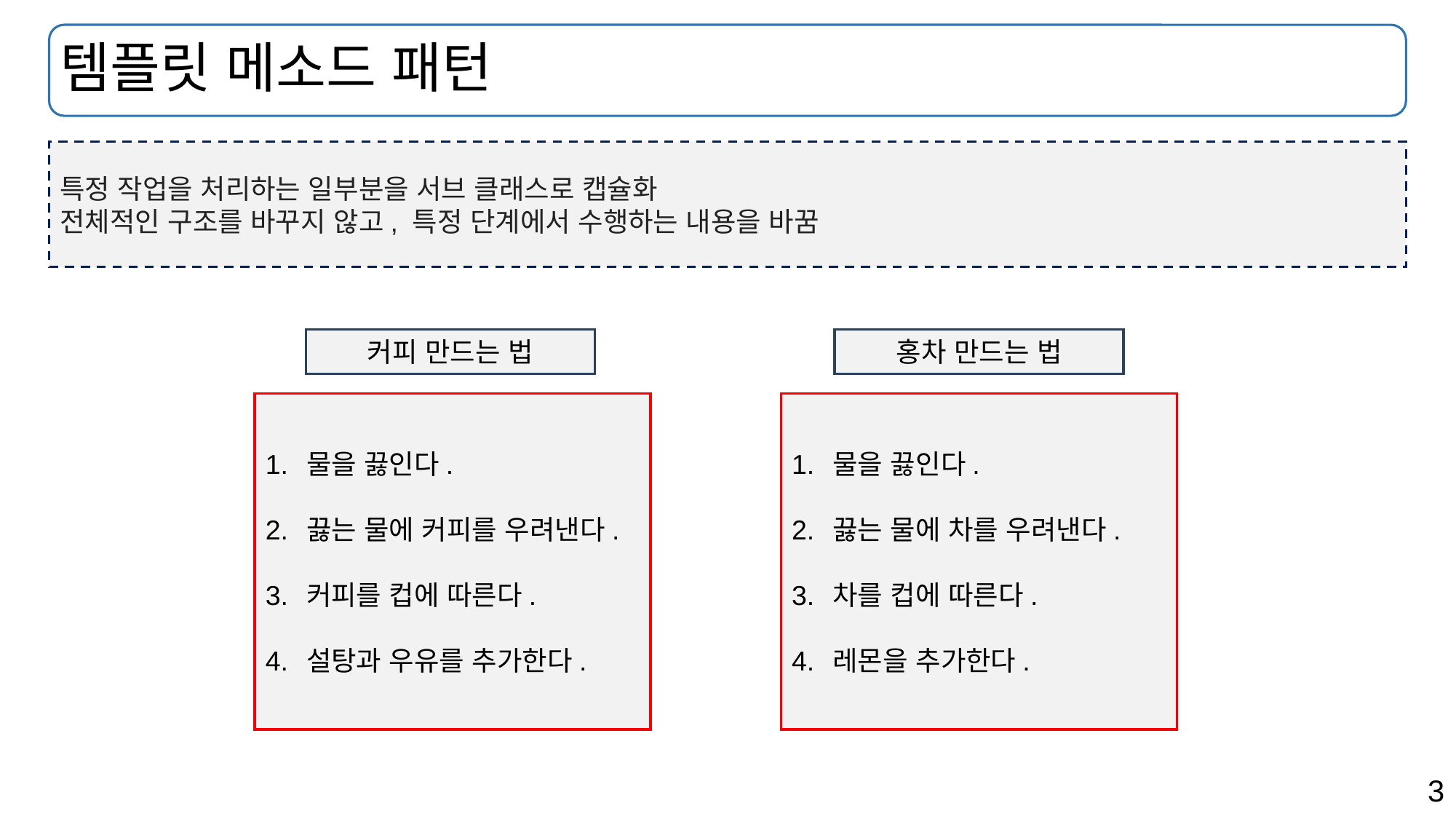

# 템플릿 메소드 패턴
특정 작업을 처리하는 일부분을 서브 클래스로 캡슐화
전체적인 구조를 바꾸지 않고, 특정 단계에서 수행하는 내용을 바꿈
커피 만드는 법
홍차 만드는 법
물을 끓인다.

끓는 물에 차를 우려낸다.

차를 컵에 따른다.

레몬을 추가한다.
물을 끓인다.

끓는 물에 커피를 우려낸다.

커피를 컵에 따른다.

설탕과 우유를 추가한다.